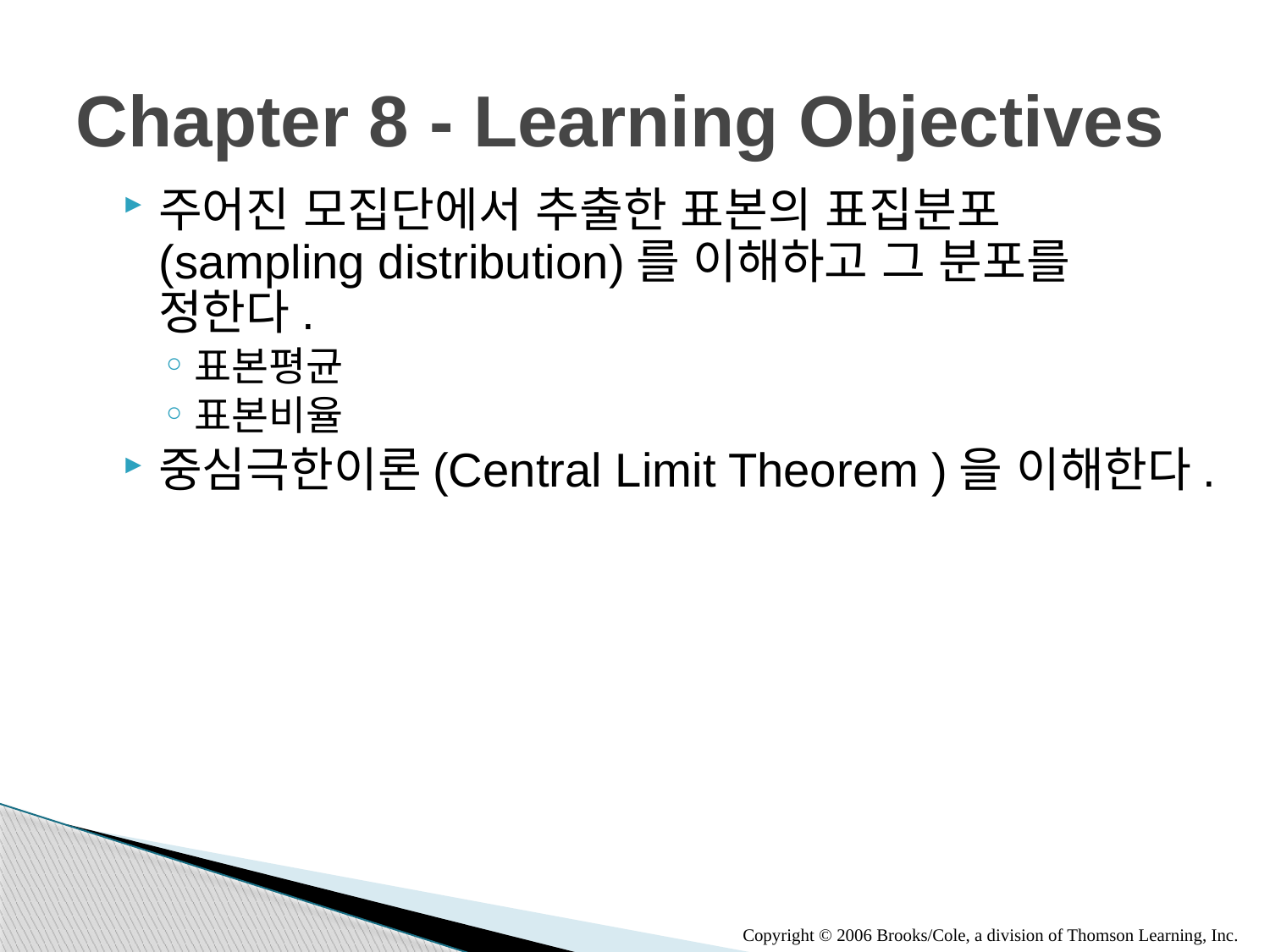

# Chapter 8 - Learning Objectives
주어진 모집단에서 추출한 표본의 표집분포(sampling distribution)를 이해하고 그 분포를 정한다.
표본평균
표본비율
중심극한이론(Central Limit Theorem )을 이해한다.